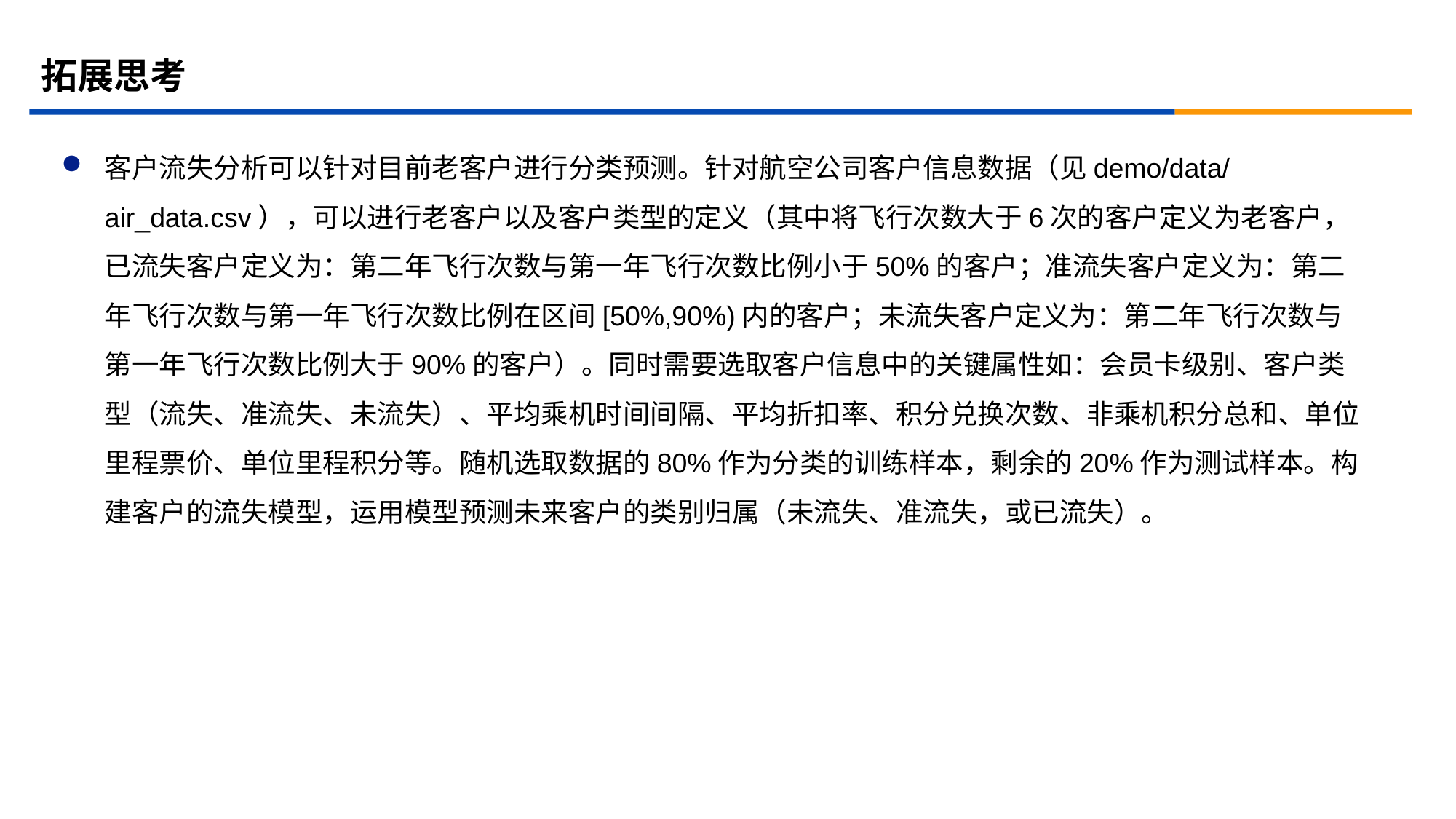

# 拓展思考
客户流失分析可以针对目前老客户进行分类预测。针对航空公司客户信息数据（见demo/data/air_data.csv），可以进行老客户以及客户类型的定义（其中将飞行次数大于6次的客户定义为老客户，已流失客户定义为：第二年飞行次数与第一年飞行次数比例小于50%的客户；准流失客户定义为：第二年飞行次数与第一年飞行次数比例在区间[50%,90%)内的客户；未流失客户定义为：第二年飞行次数与第一年飞行次数比例大于90%的客户）。同时需要选取客户信息中的关键属性如：会员卡级别、客户类型（流失、准流失、未流失）、平均乘机时间间隔、平均折扣率、积分兑换次数、非乘机积分总和、单位里程票价、单位里程积分等。随机选取数据的80%作为分类的训练样本，剩余的20%作为测试样本。构建客户的流失模型，运用模型预测未来客户的类别归属（未流失、准流失，或已流失）。